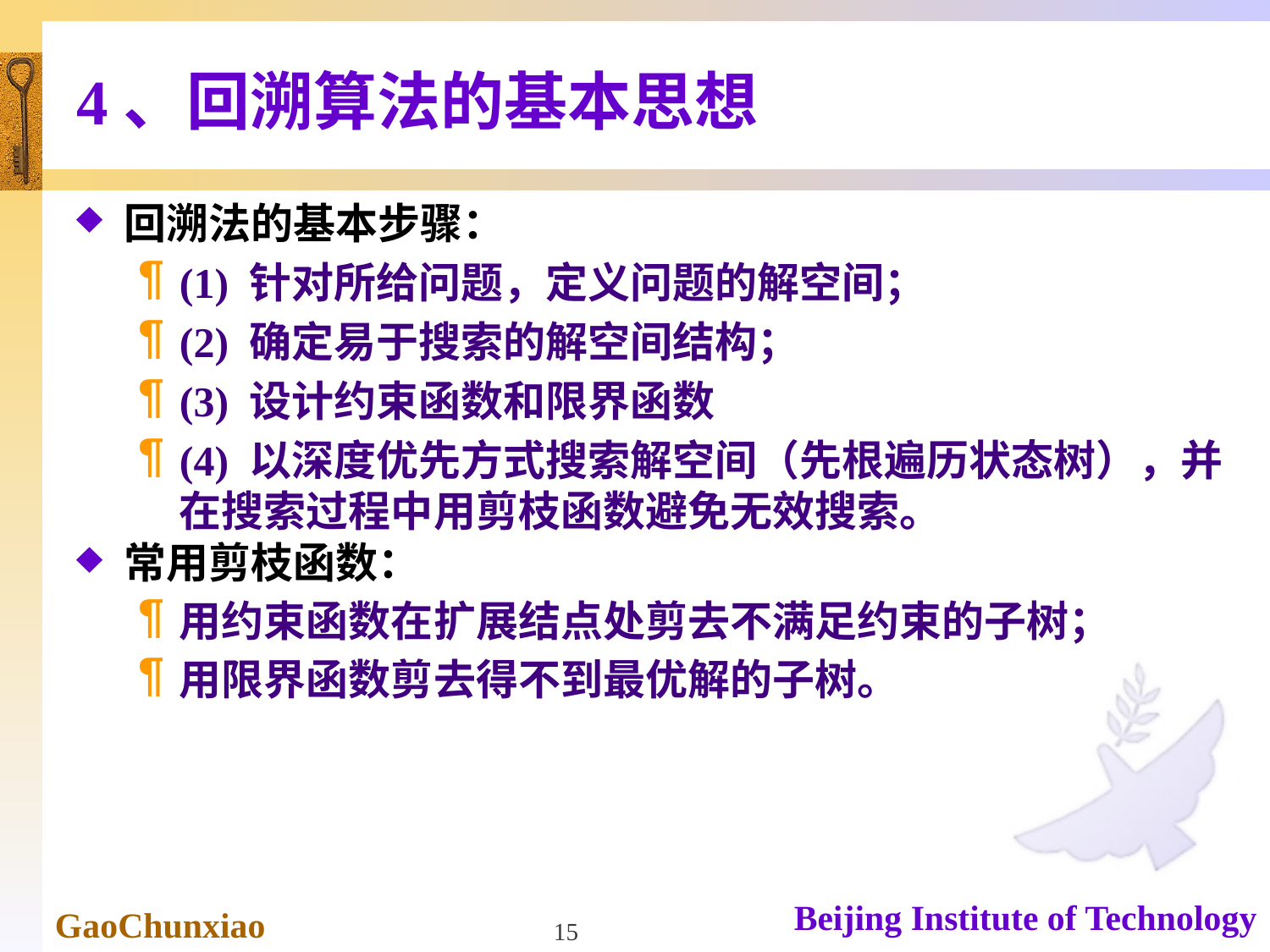

# 4、回溯算法的基本思想
回溯法的基本步骤：
(1) 针对所给问题，定义问题的解空间；
(2) 确定易于搜索的解空间结构；
(3) 设计约束函数和限界函数
(4) 以深度优先方式搜索解空间（先根遍历状态树），并在搜索过程中用剪枝函数避免无效搜索。
常用剪枝函数：
用约束函数在扩展结点处剪去不满足约束的子树；
用限界函数剪去得不到最优解的子树。

15